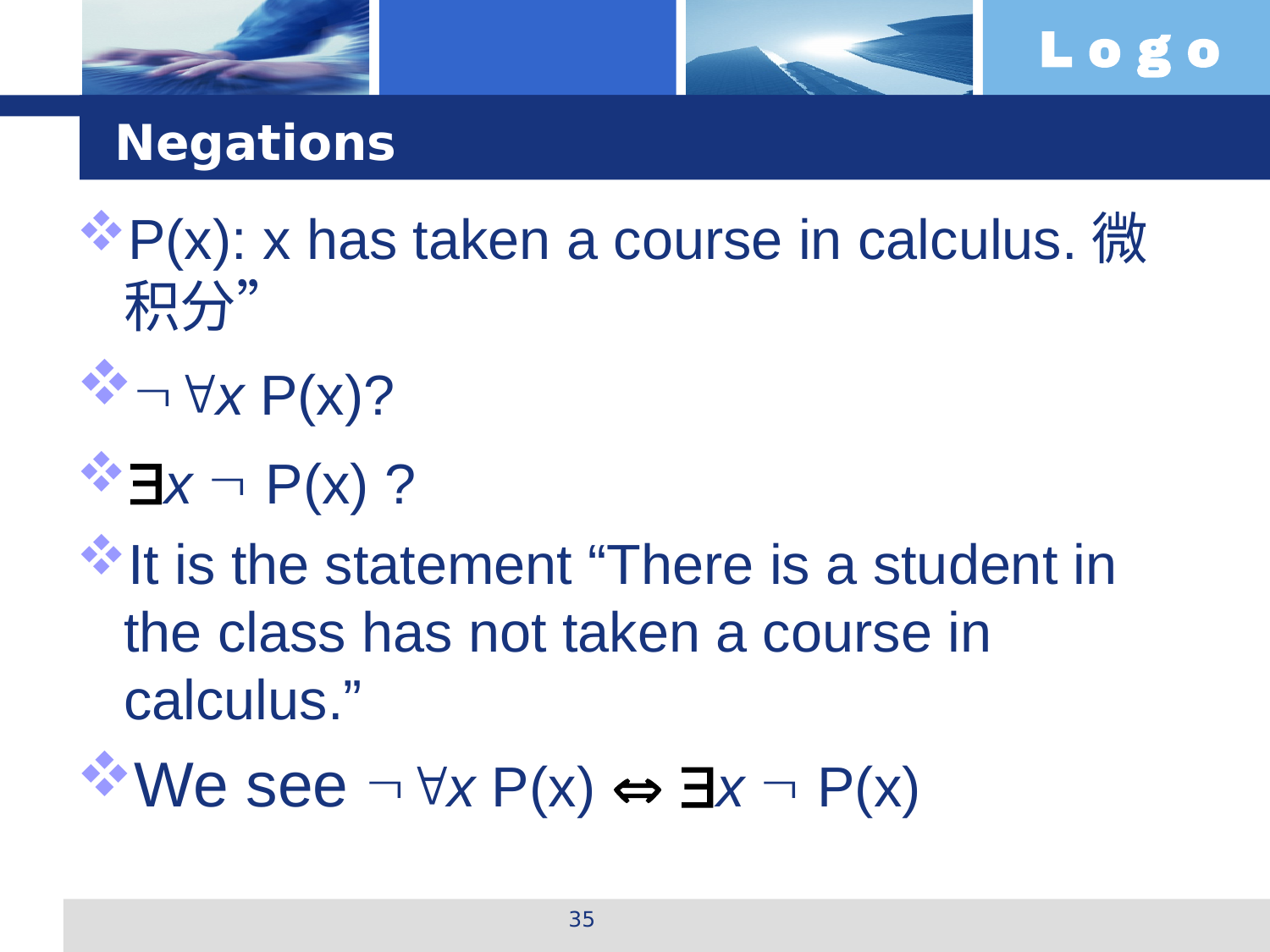

# Negations
P(x): x has taken a course in calculus.微积分”
¬∀x P(x)?
∃x ¬ P(x) ?
It is the statement “There is a student in the class has not taken a course in calculus.”
We see ¬∀x P(x) ⇔ ∃x ¬ P(x)

35